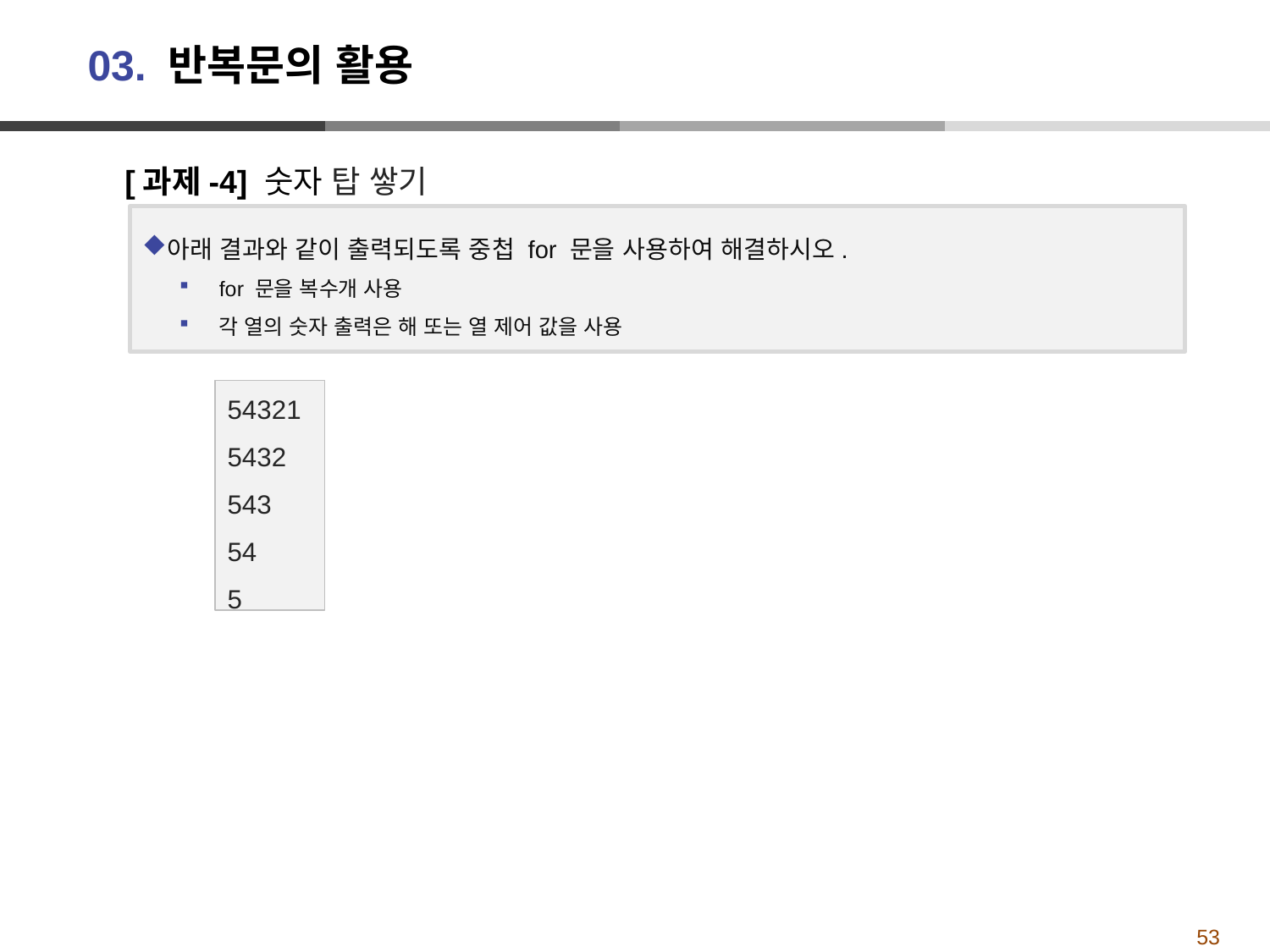

# 03. 반복문의 활용
[과제-4] 숫자 탑 쌓기
아래 결과와 같이 출력되도록 중첩 for 문을 사용하여 해결하시오.
for 문을 복수개 사용
각 열의 숫자 출력은 해 또는 열 제어 값을 사용
54321
5432
543
54
5